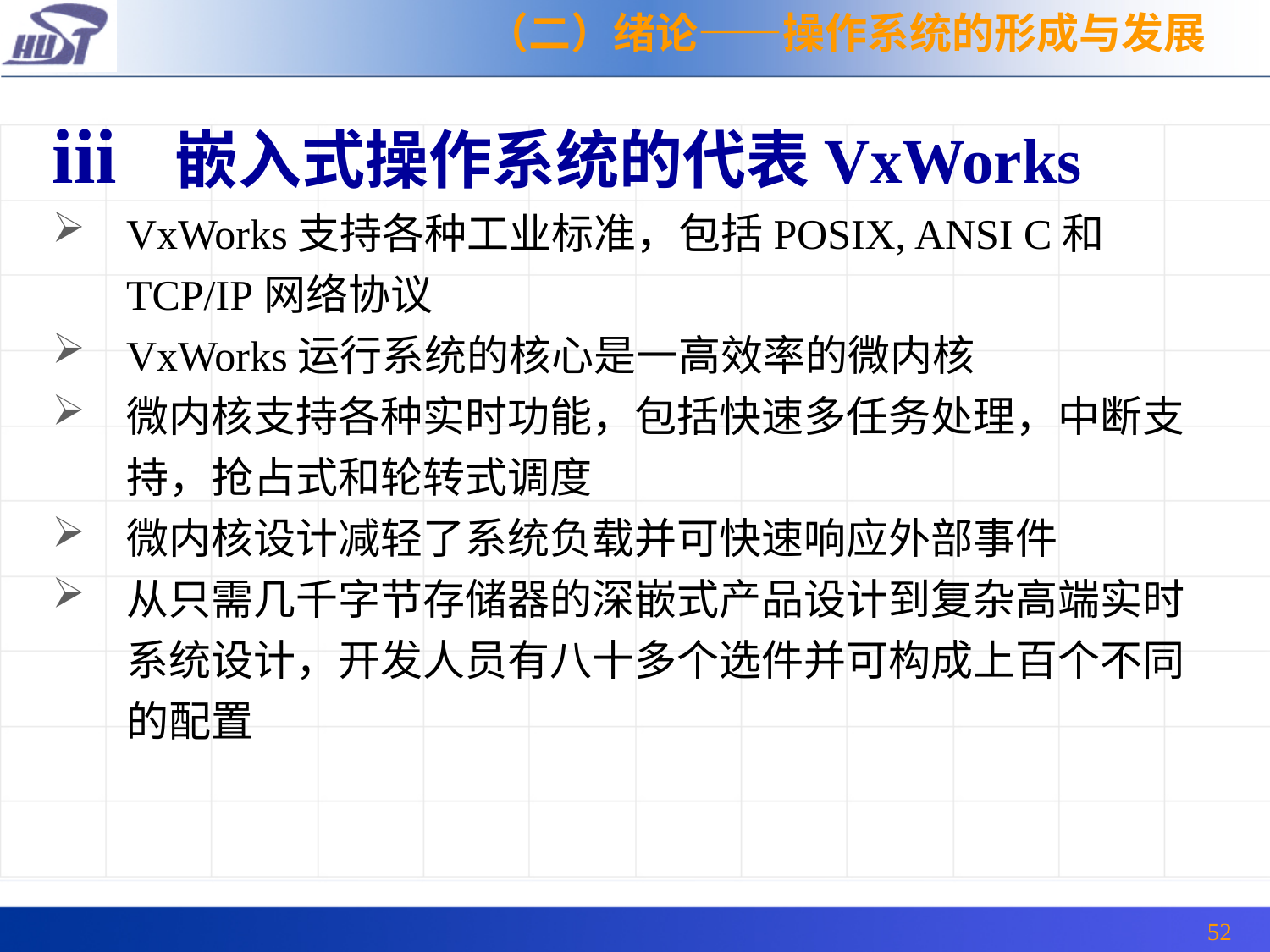

（二）绪论——操作系统的形成与发展
iii  嵌入式操作系统的代表VxWorks
VxWorks支持各种工业标准，包括POSIX, ANSI C和TCP/IP网络协议
VxWorks运行系统的核心是一高效率的微内核
微内核支持各种实时功能，包括快速多任务处理，中断支持，抢占式和轮转式调度
微内核设计减轻了系统负载并可快速响应外部事件
从只需几千字节存储器的深嵌式产品设计到复杂高端实时系统设计，开发人员有八十多个选件并可构成上百个不同的配置
52